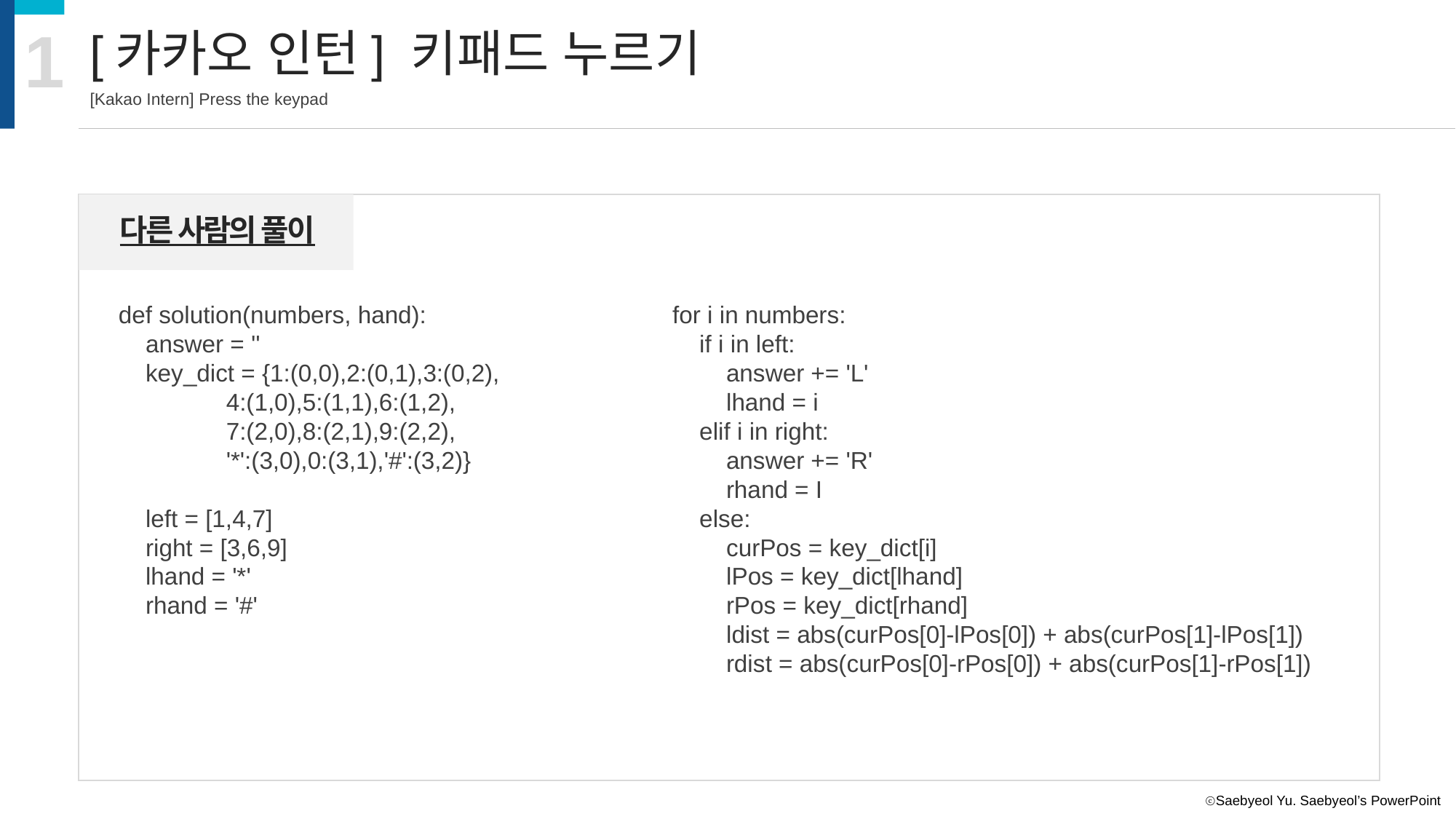

1
[카카오 인턴] 키패드 누르기
[Kakao Intern] Press the keypad

다른 사람의 풀이
def solution(numbers, hand):
    answer = ''
    key_dict = {1:(0,0),2:(0,1),3:(0,2),
                4:(1,0),5:(1,1),6:(1,2),
                7:(2,0),8:(2,1),9:(2,2),
                '*':(3,0),0:(3,1),'#':(3,2)}

    left = [1,4,7]
    right = [3,6,9]
    lhand = '*'
    rhand = '#'
    for i in numbers:
        if i in left:
            answer += 'L'
            lhand = i
        elif i in right:
            answer += 'R'
            rhand = I
        else:
            curPos = key_dict[i]
            lPos = key_dict[lhand]
            rPos = key_dict[rhand]
            ldist = abs(curPos[0]-lPos[0]) + abs(curPos[1]-lPos[1])
            rdist = abs(curPos[0]-rPos[0]) + abs(curPos[1]-rPos[1])